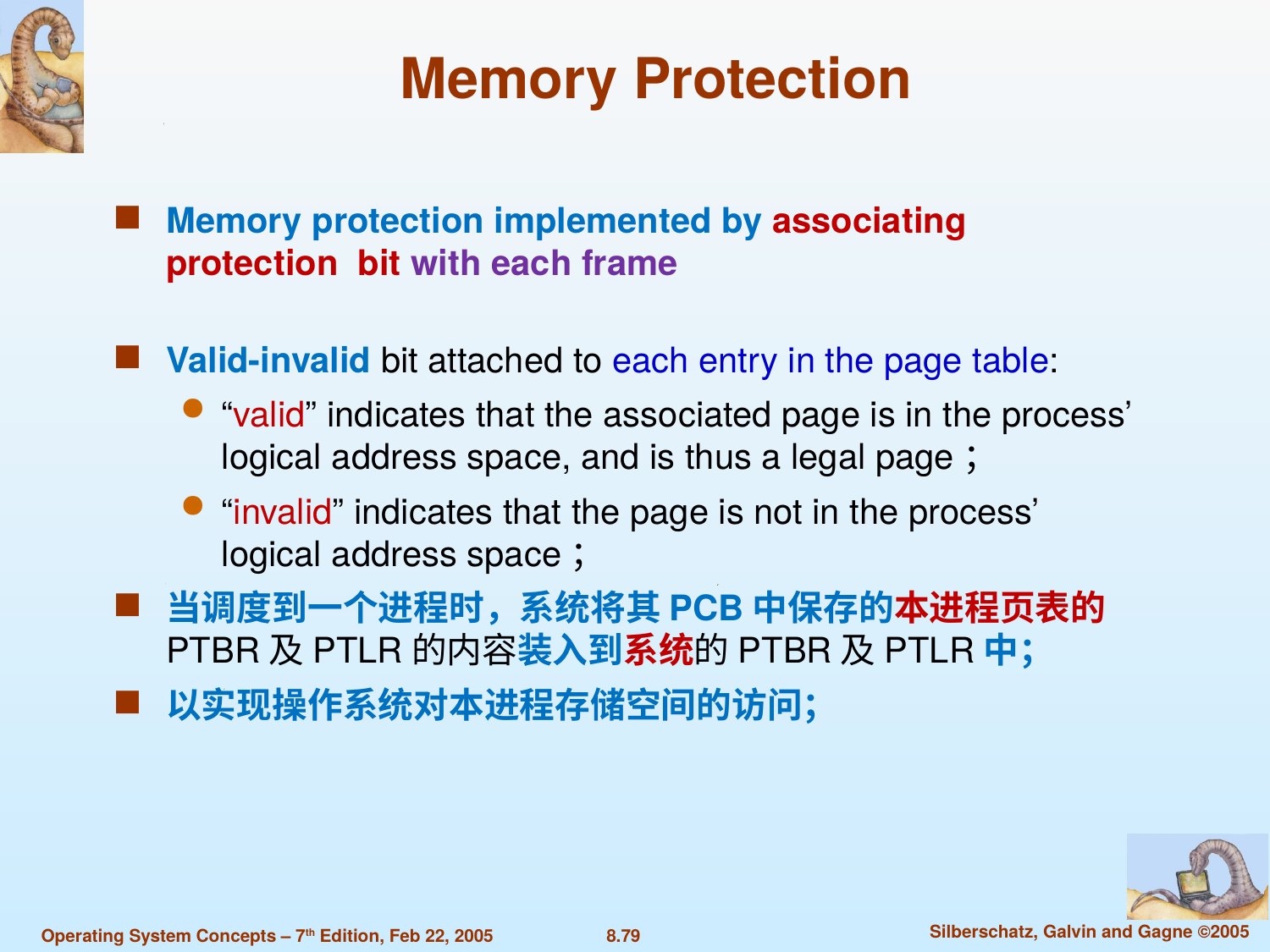

Memory Protection
Memory protection implemented by associating protection  bit with each frame
Valid-invalid bit attached to each entry in the page table:
“valid” indicates that the associated page is in the process’ logical address space, and is thus a legal page；
“invalid” indicates that the page is not in the process’ logical address space；
当调度到一个进程时，系统将其PCB中保存的本进程页表的PTBR及PTLR的内容装入到系统的PTBR及PTLR中；
以实现操作系统对本进程存储空间的访问；